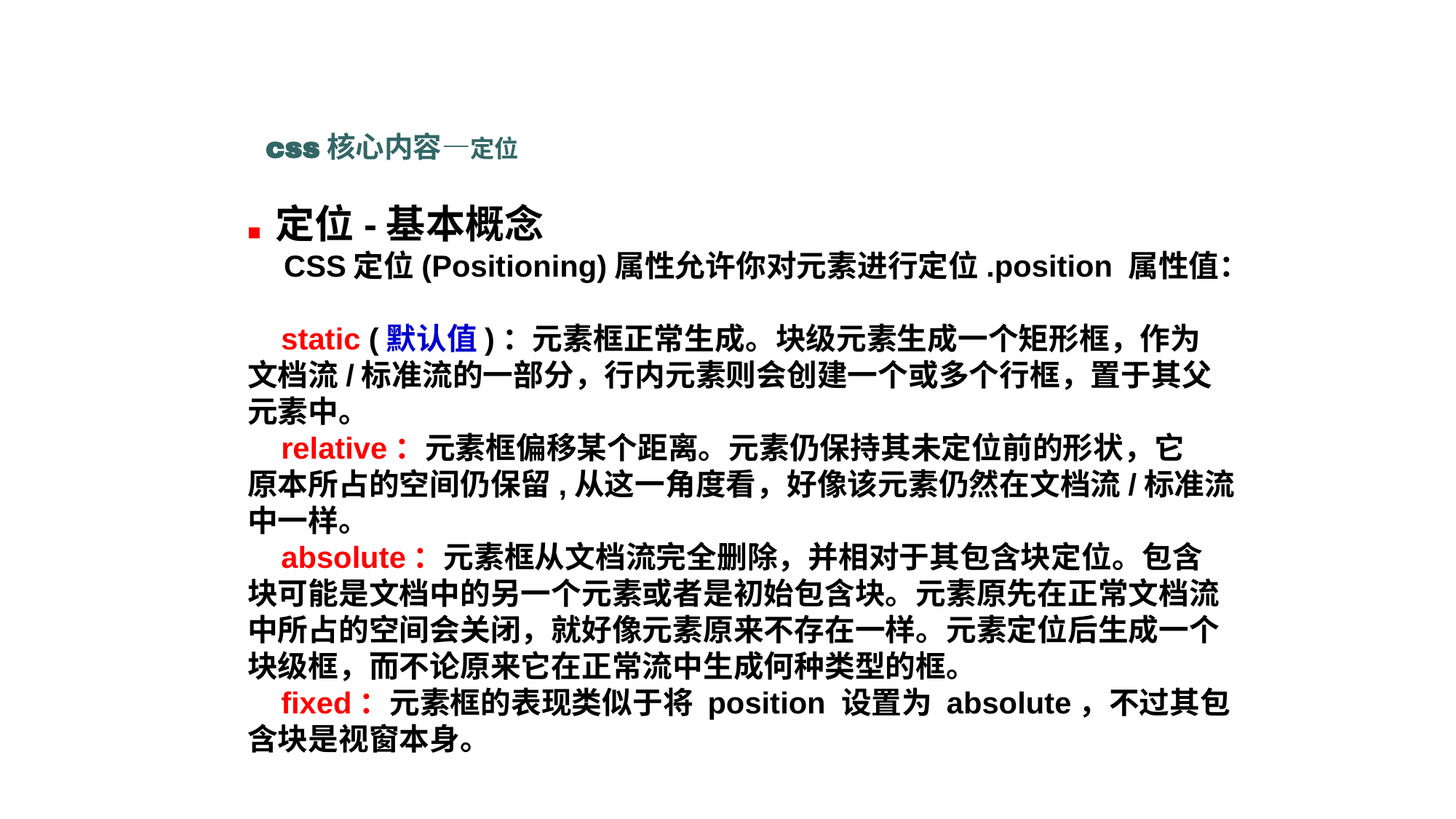

css核心内容—定位
■ 定位-基本概念
  CSS定位(Positioning)属性允许你对元素进行定位.position 属性值：

    static (默认值)：元素框正常生成。块级元素生成一个矩形框，作为
文档流/标准流的一部分，行内元素则会创建一个或多个行框，置于其父
元素中。
    relative：元素框偏移某个距离。元素仍保持其未定位前的形状，它
原本所占的空间仍保留,从这一角度看，好像该元素仍然在文档流/标准流
中一样。
    absolute：元素框从文档流完全删除，并相对于其包含块定位。包含
块可能是文档中的另一个元素或者是初始包含块。元素原先在正常文档流
中所占的空间会关闭，就好像元素原来不存在一样。元素定位后生成一个
块级框，而不论原来它在正常流中生成何种类型的框。
    fixed：元素框的表现类似于将 position 设置为 absolute，不过其包
含块是视窗本身。